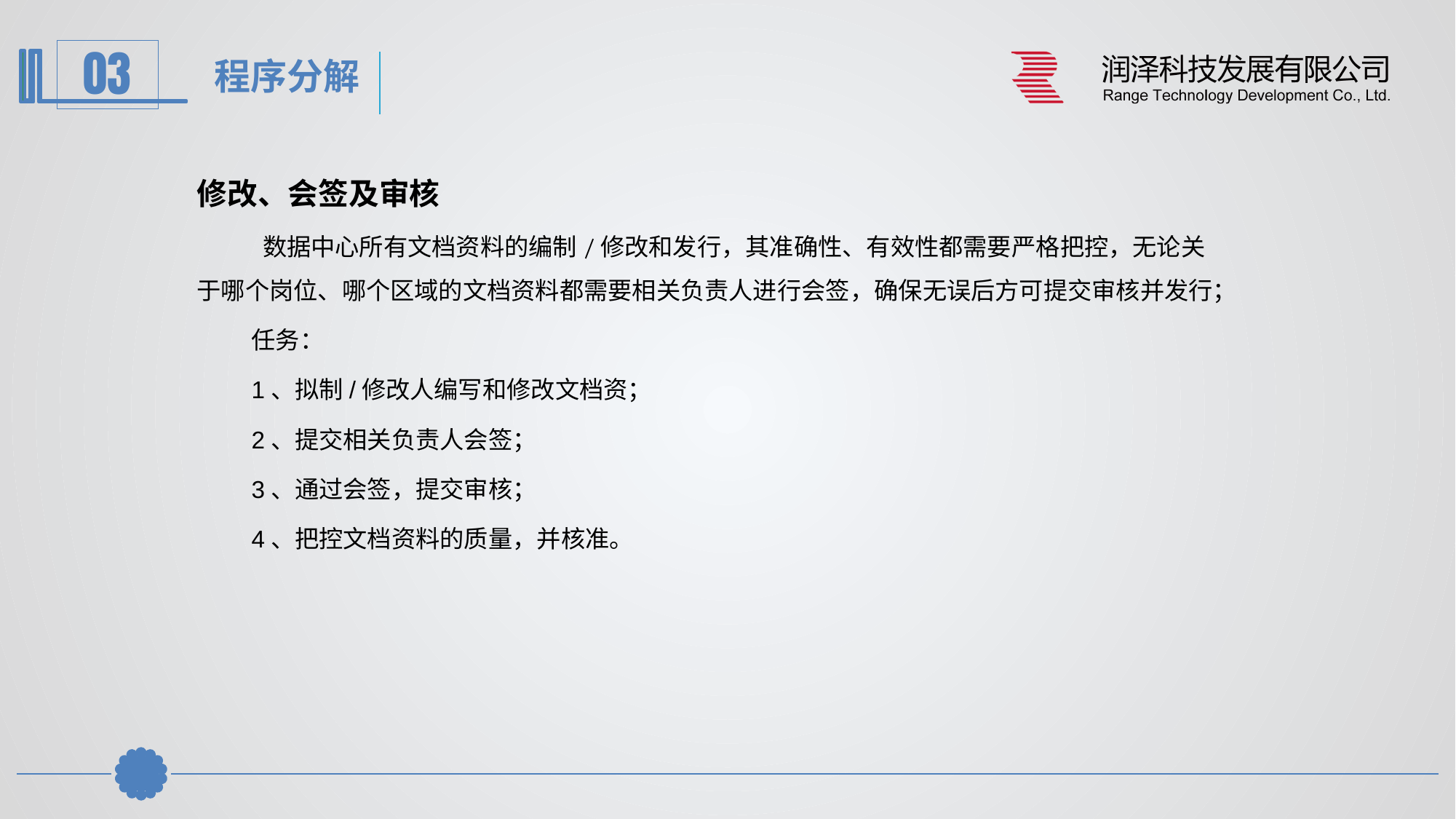

程序分解
修改、会签及审核
 数据中心所有文档资料的编制/修改和发行，其准确性、有效性都需要严格把控，无论关于哪个岗位、哪个区域的文档资料都需要相关负责人进行会签，确保无误后方可提交审核并发行；
任务：
1、拟制/修改人编写和修改文档资；
2、提交相关负责人会签；
3、通过会签，提交审核；
4、把控文档资料的质量，并核准。
16